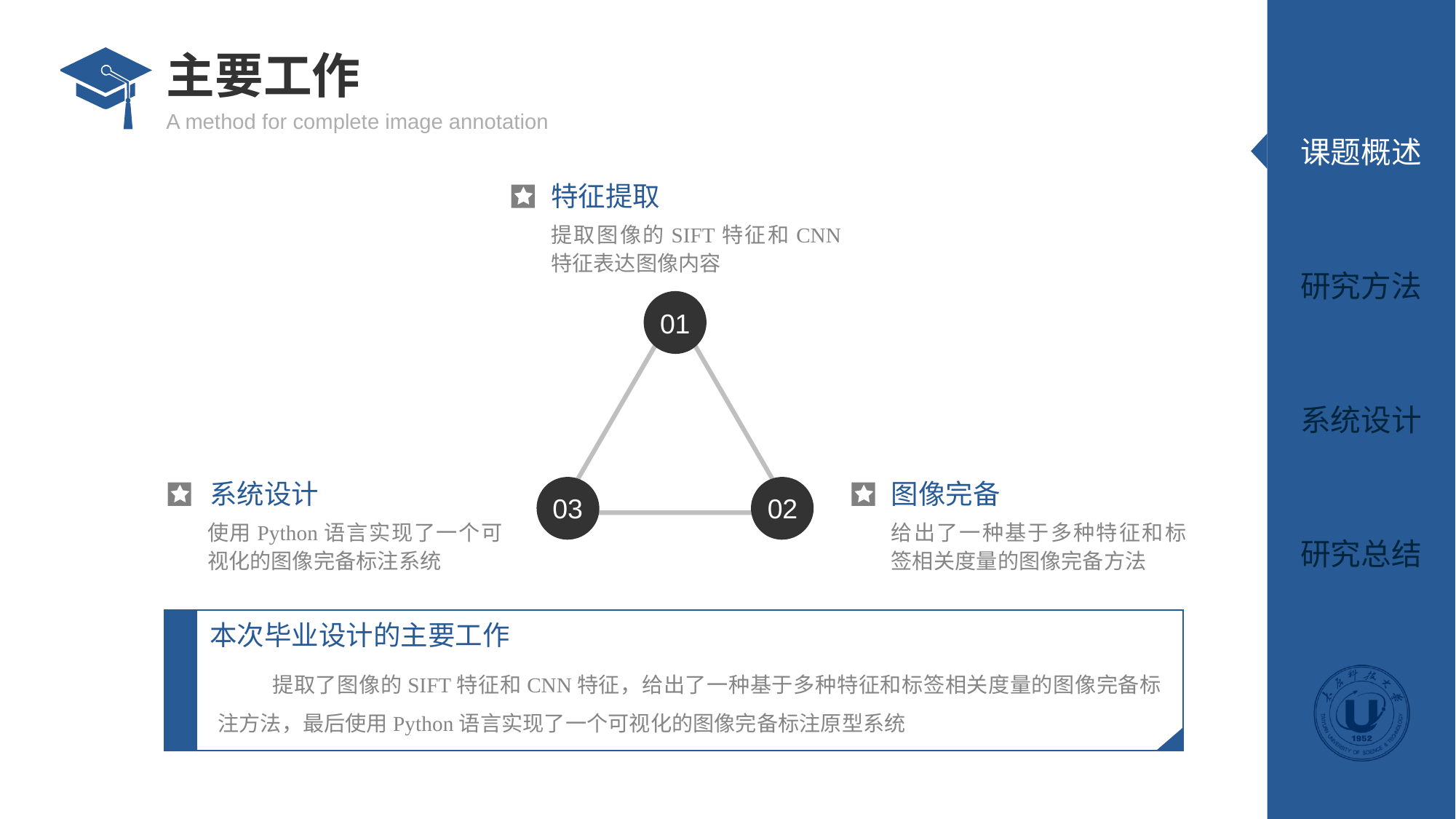

# 主要工作
特征提取

提取图像的SIFT特征和CNN特征表达图像内容

01

系统设计
图像完备

03
02
使用Python语言实现了一个可视化的图像完备标注系统
给出了一种基于多种特征和标签相关度量的图像完备方法

本次毕业设计的主要工作
提取了图像的SIFT特征和CNN特征，给出了一种基于多种特征和标签相关度量的图像完备标注方法，最后使用Python语言实现了一个可视化的图像完备标注原型系统